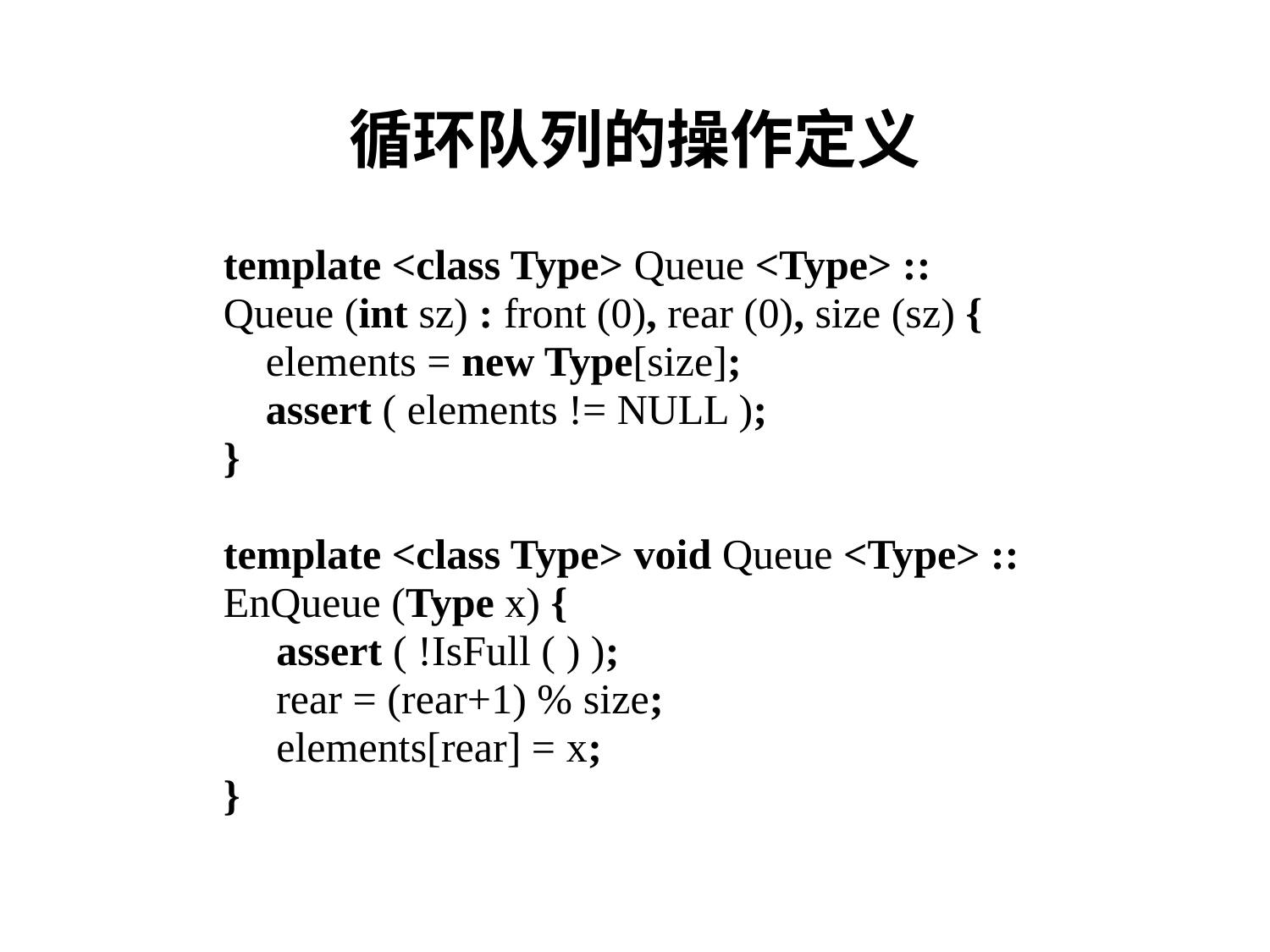

# 循环队列的操作定义
template <class Type> Queue <Type> ::
Queue (int sz) : front (0), rear (0), size (sz) {
    elements = new Type[size];
    assert ( elements != NULL );
}

template <class Type> void Queue <Type> ::
EnQueue (Type x) {
     assert ( !IsFull ( ) );
     rear = (rear+1) % size;
     elements[rear] = x;
}